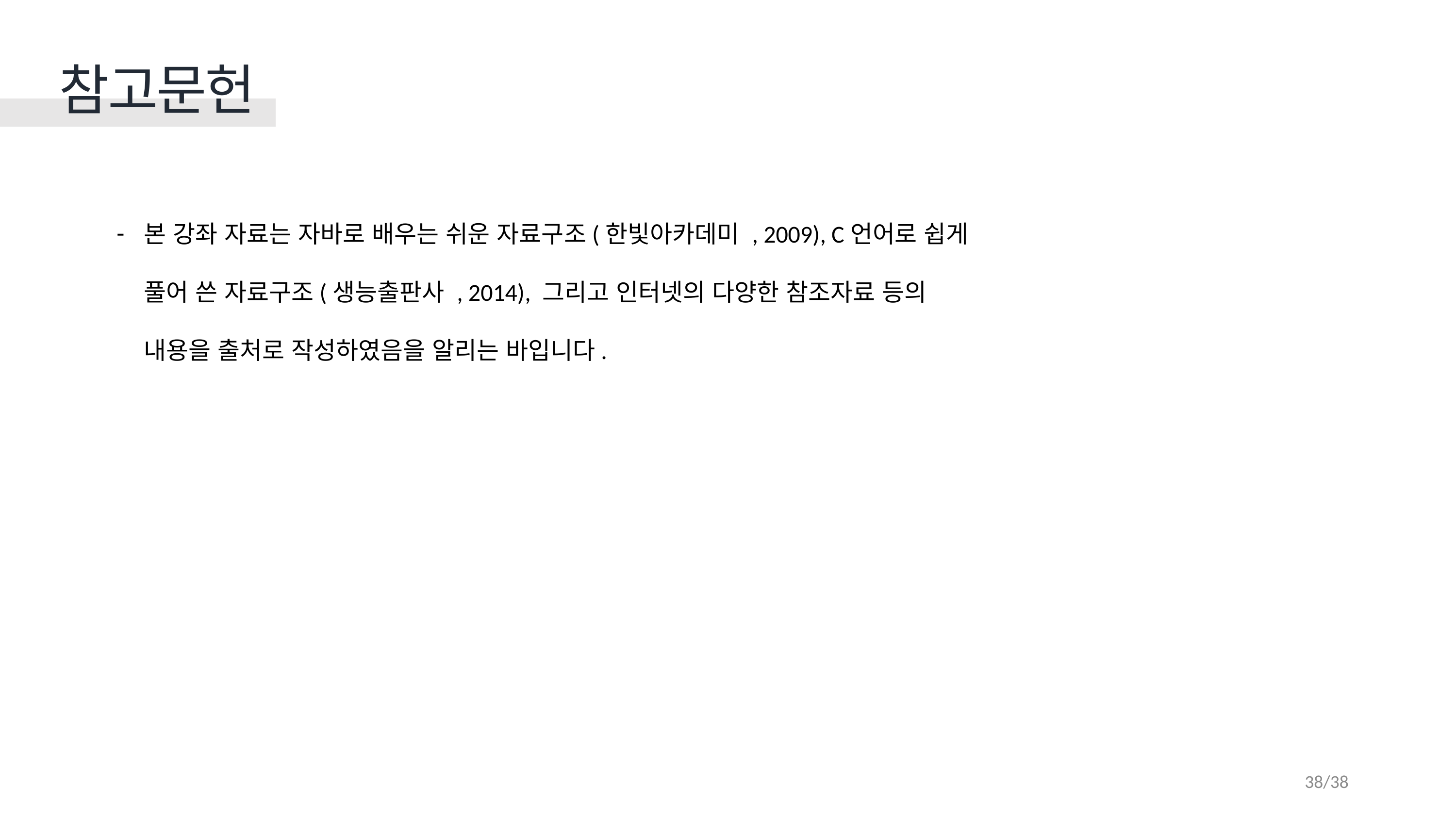

참고문헌

본 강좌 자료는 자바로 배우는 쉬운 자료구조(한빛아카데미 , 2009), C언어로 쉽게 풀어 쓴 자료구조(생능출판사 , 2014), 그리고 인터넷의 다양한 참조자료 등의 내용을 출처로 작성하였음을 알리는 바입니다.

38/38